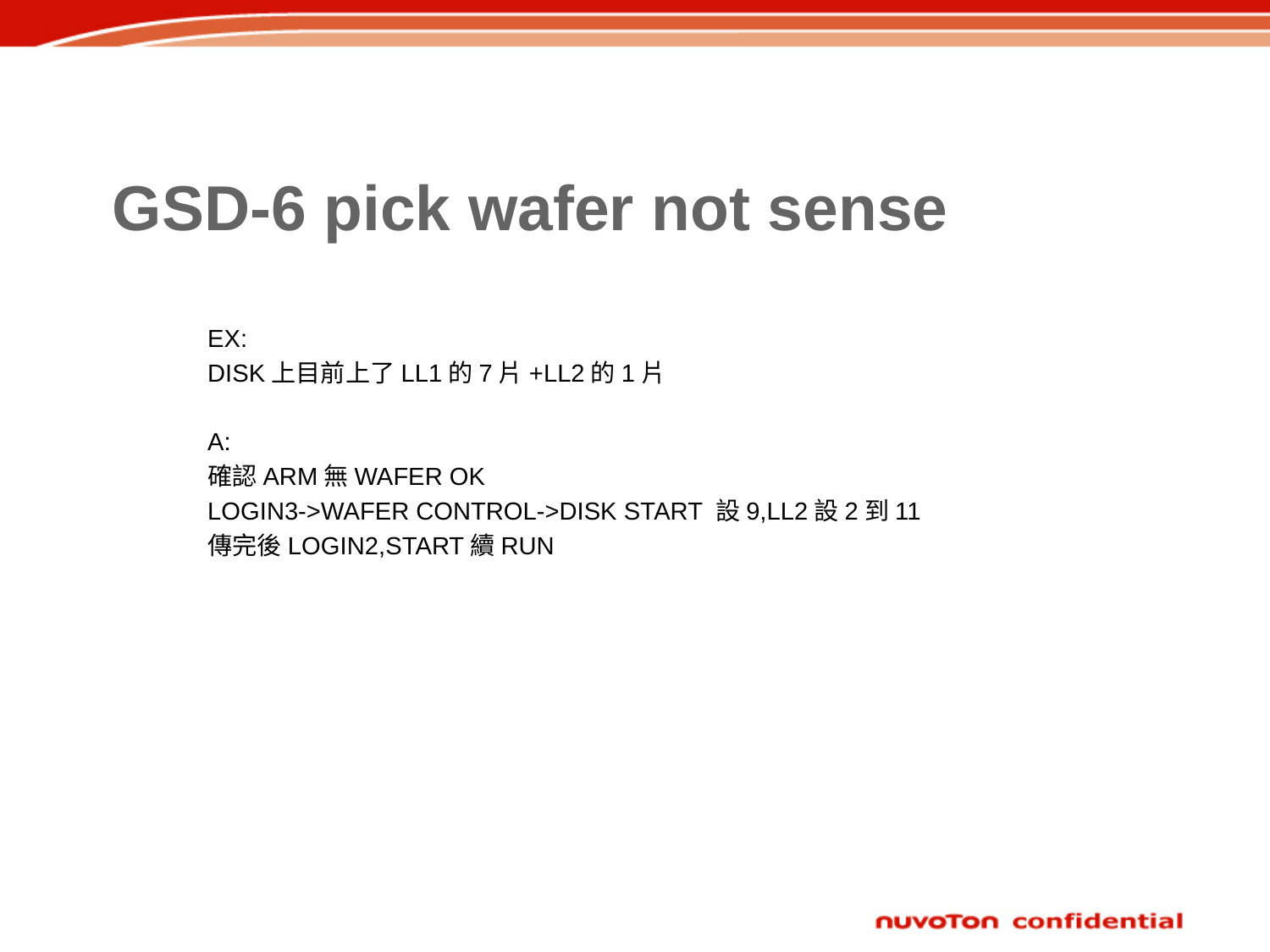

# GSD-6 pick wafer not sense
EX:
DISK上目前上了LL1的7片+LL2的1片

A:
確認ARM無WAFER OK
LOGIN3->WAFER CONTROL->DISK START 設9,LL2設2到11
傳完後LOGIN2,START續RUN